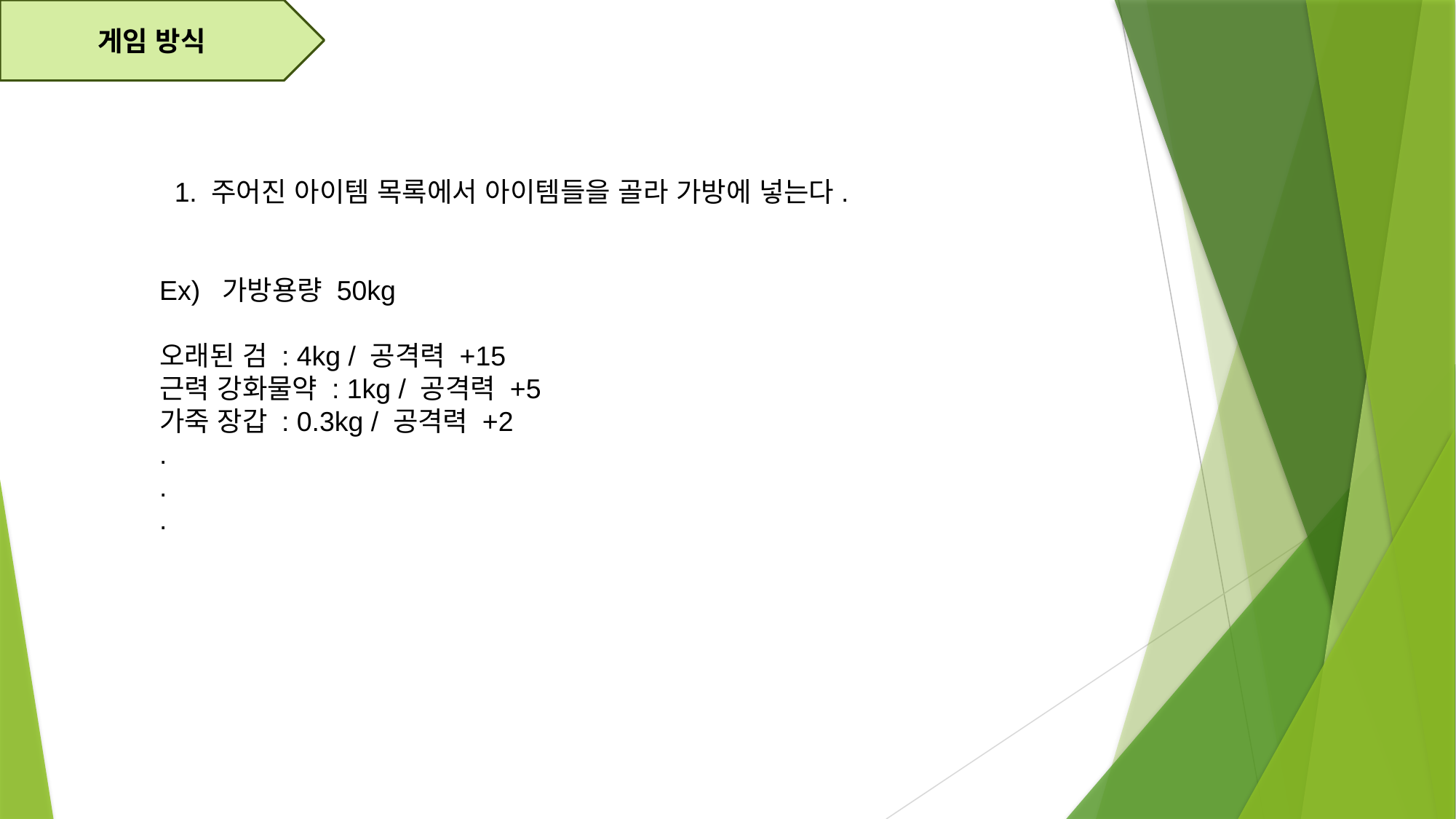

게임 방식
1. 주어진 아이템 목록에서 아이템들을 골라 가방에 넣는다.
Ex)  가방용량 50kg

오래된 검 : 4kg / 공격력 +15
근력 강화물약 : 1kg / 공격력 +5
가죽 장갑 : 0.3kg / 공격력 +2
.
.
.